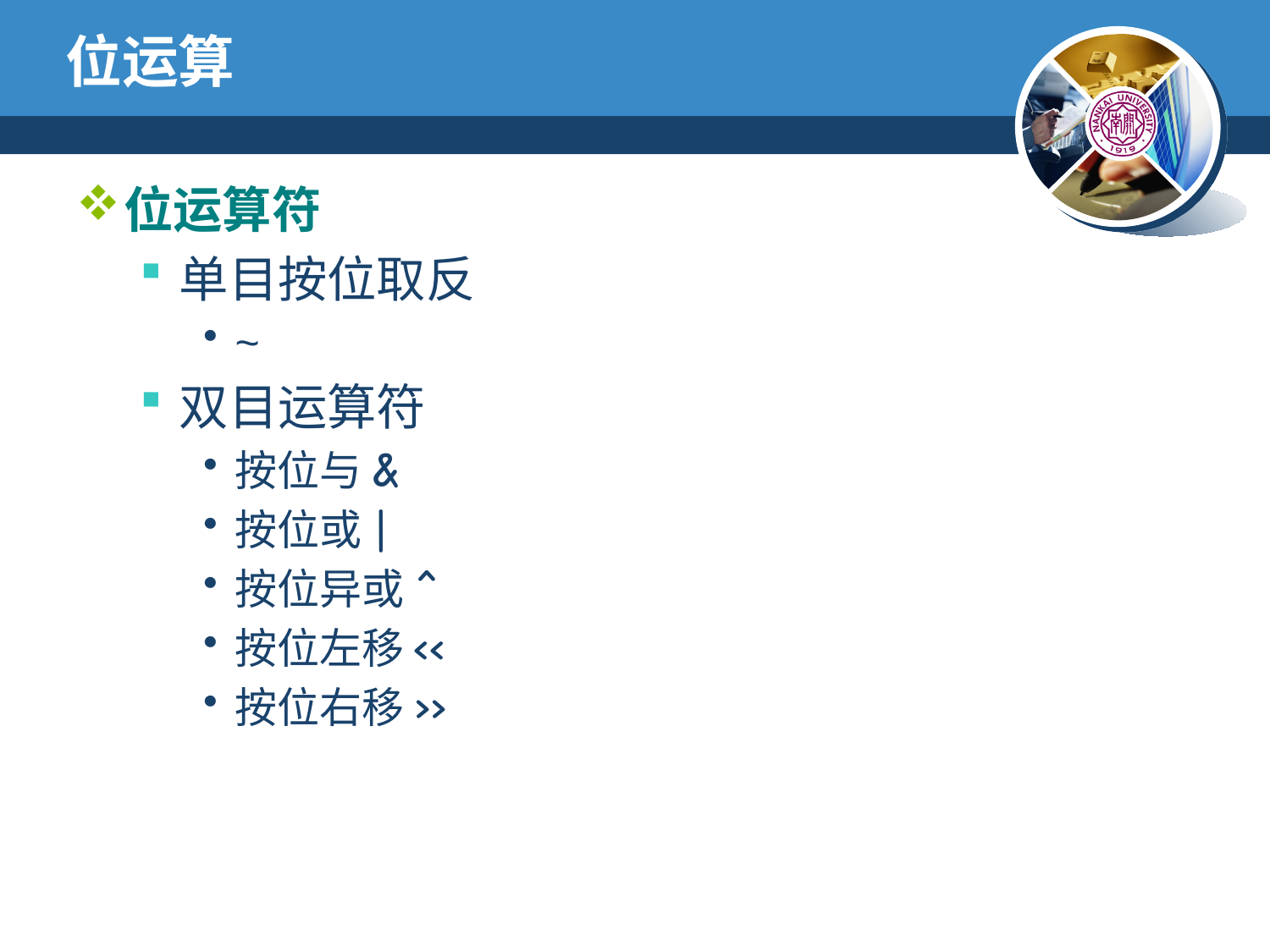

# 位运算
位运算符
单目按位取反
~
双目运算符
按位与&
按位或|
按位异或^
按位左移<<
按位右移>>